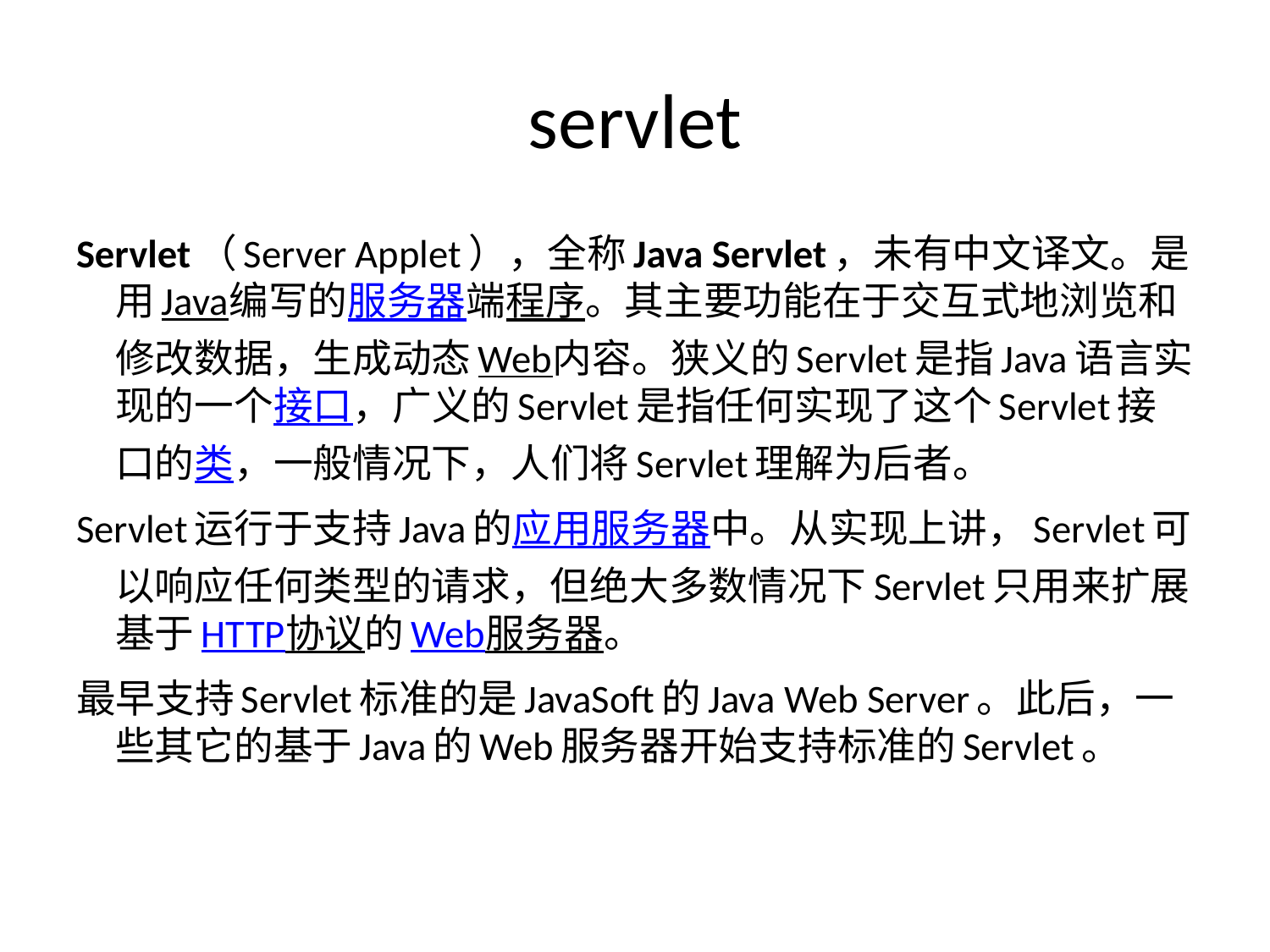

# servlet
Servlet（Server Applet），全称Java Servlet，未有中文译文。是用Java编写的服务器端程序。其主要功能在于交互式地浏览和修改数据，生成动态Web内容。狭义的Servlet是指Java语言实现的一个接口，广义的Servlet是指任何实现了这个Servlet接口的类，一般情况下，人们将Servlet理解为后者。
Servlet运行于支持Java的应用服务器中。从实现上讲，Servlet可以响应任何类型的请求，但绝大多数情况下Servlet只用来扩展基于HTTP协议的Web服务器。
最早支持Servlet标准的是JavaSoft的Java Web Server。此后，一些其它的基于Java的Web服务器开始支持标准的Servlet。